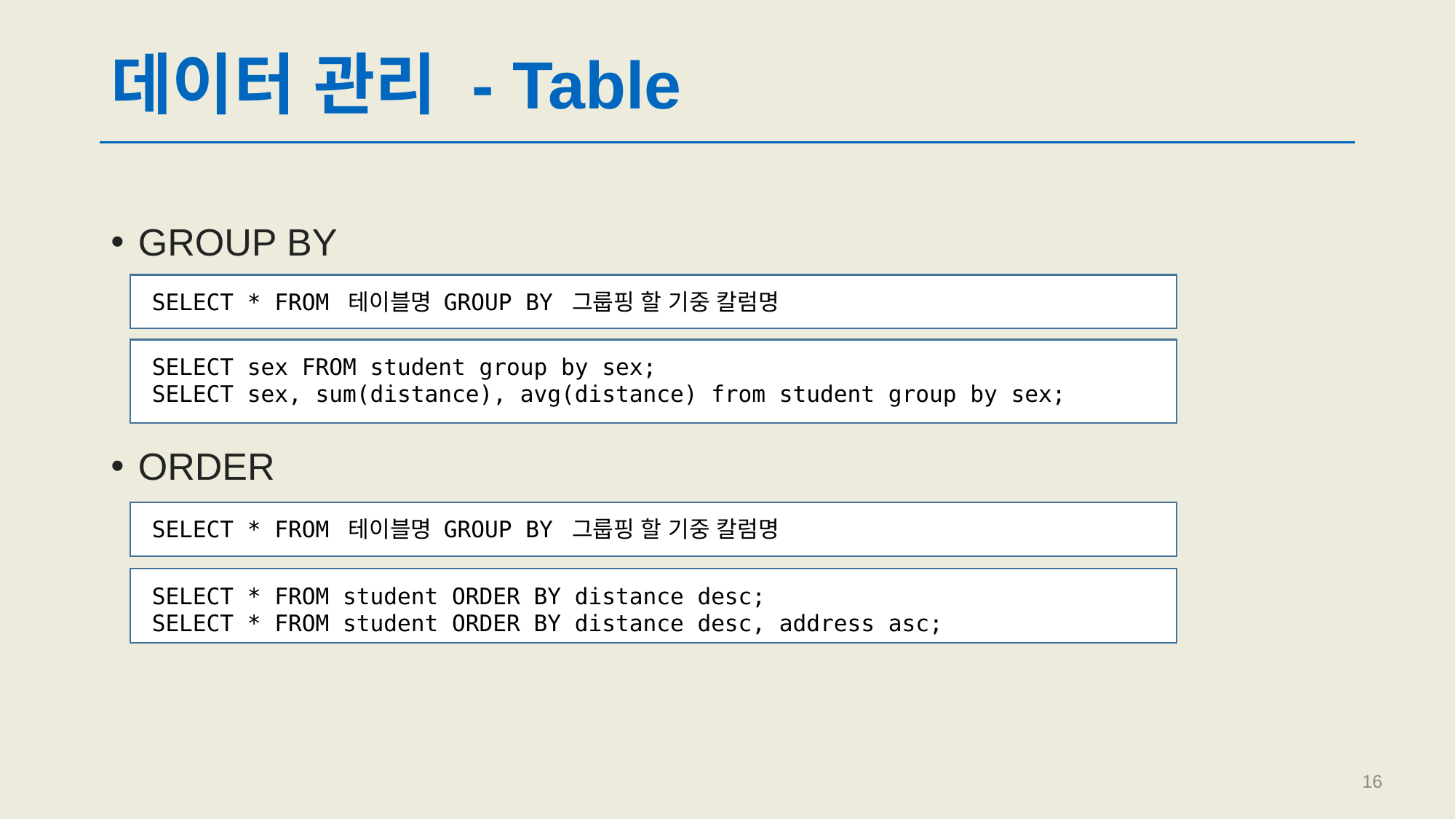

# 데이터 관리 - Table
GROUP BY

ORDER
SELECT * FROM 테이블명 GROUP BY 그룹핑 할 기중 칼럼명
SELECT sex FROM student group by sex;
SELECT sex, sum(distance), avg(distance) from student group by sex;
SELECT * FROM 테이블명 GROUP BY 그룹핑 할 기중 칼럼명
SELECT * FROM student ORDER BY distance desc;
SELECT * FROM student ORDER BY distance desc, address asc;
16